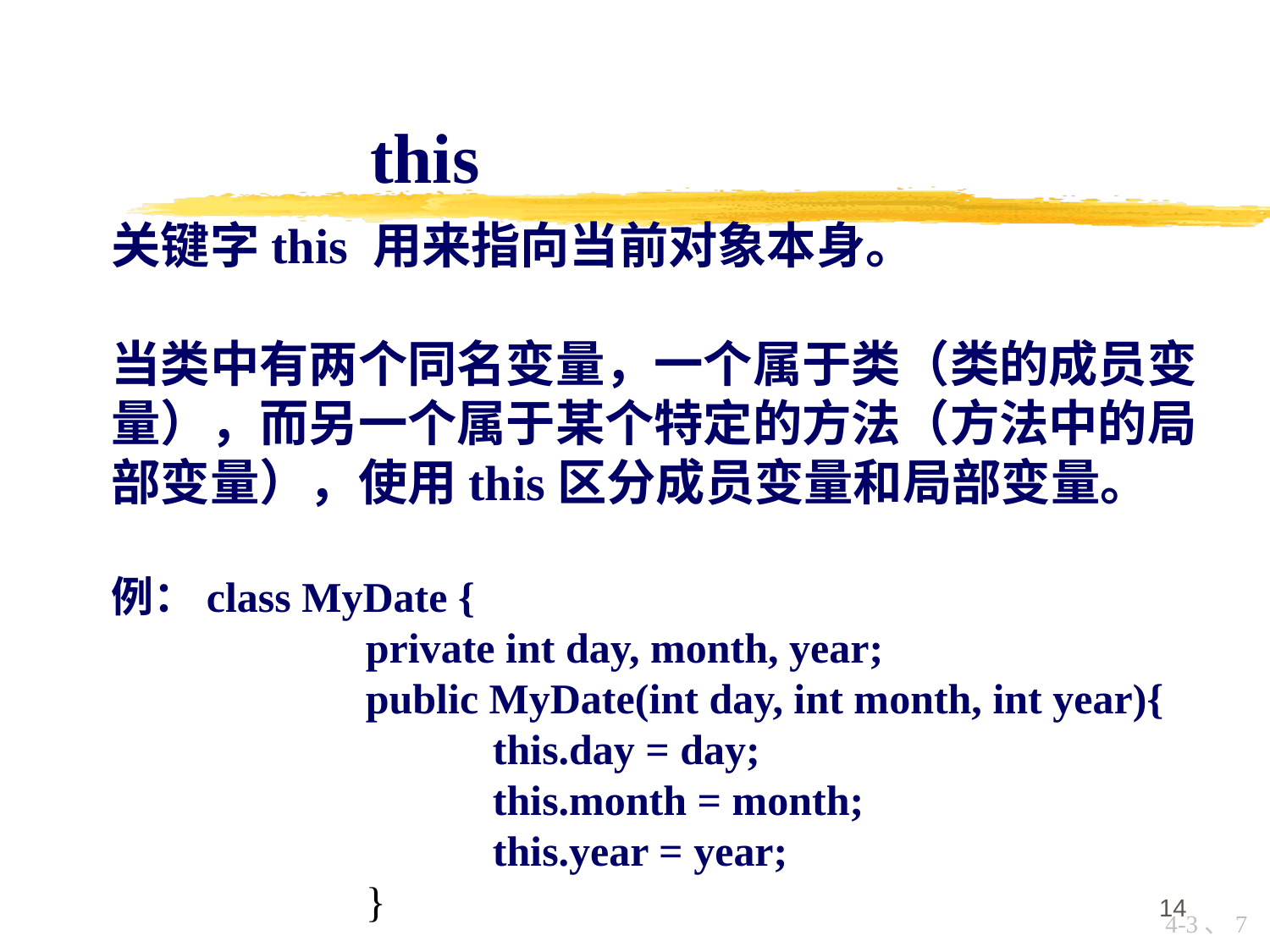

this
关键字this 用来指向当前对象本身。

当类中有两个同名变量，一个属于类（类的成员变量），而另一个属于某个特定的方法（方法中的局部变量），使用this区分成员变量和局部变量。

例：class MyDate {
		private int day, month, year;
		public MyDate(int day, int month, int year){
			this.day = day;
			this.month = month;
			this.year = year;
		}
14
4-3、7